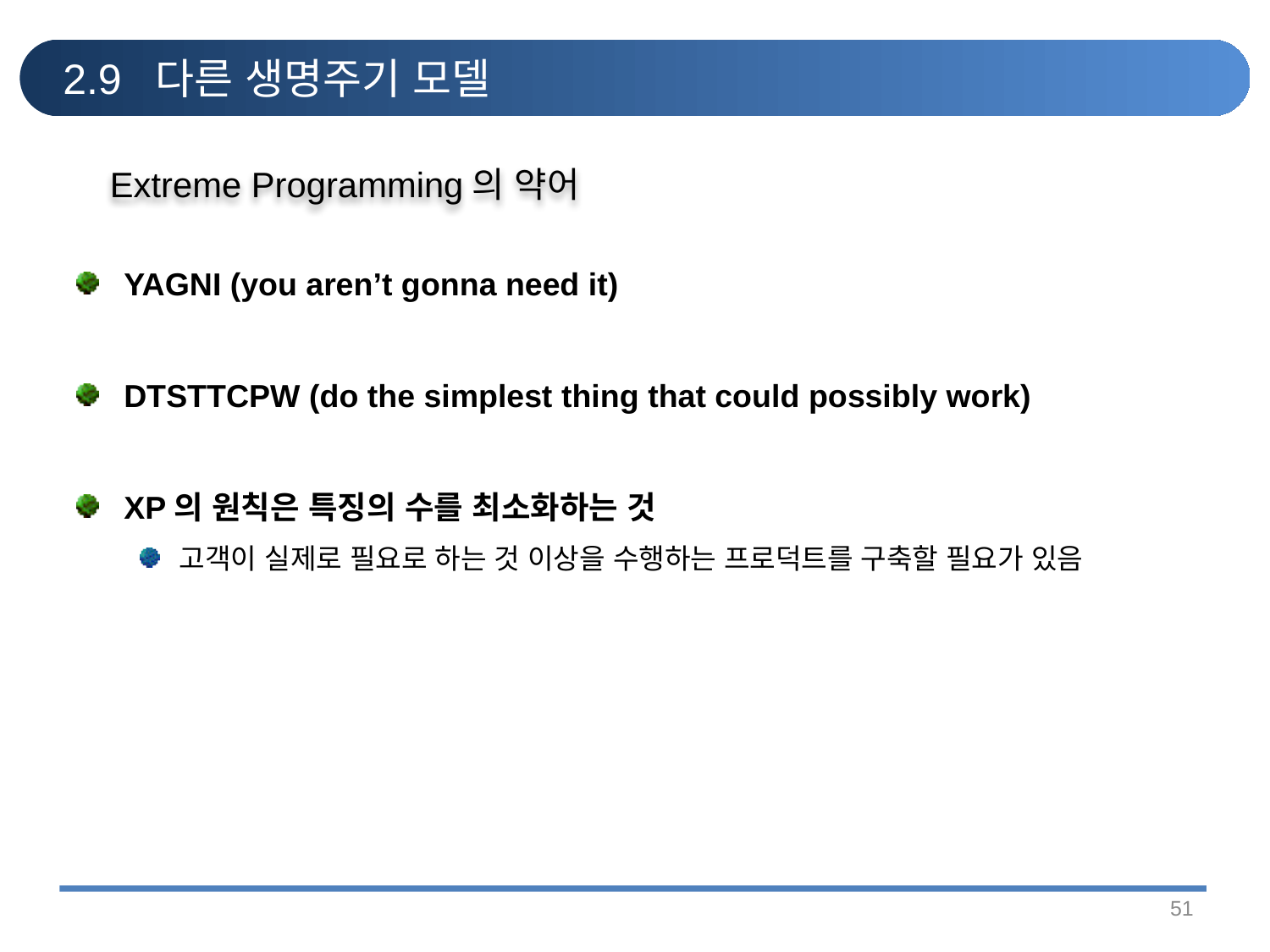

# 2.9  다른 생명주기 모델
Extreme Programming의 약어
YAGNI (you aren’t gonna need it)

DTSTTCPW (do the simplest thing that could possibly work)

XP의 원칙은 특징의 수를 최소화하는 것
고객이 실제로 필요로 하는 것 이상을 수행하는 프로덕트를 구축할 필요가 있음
51